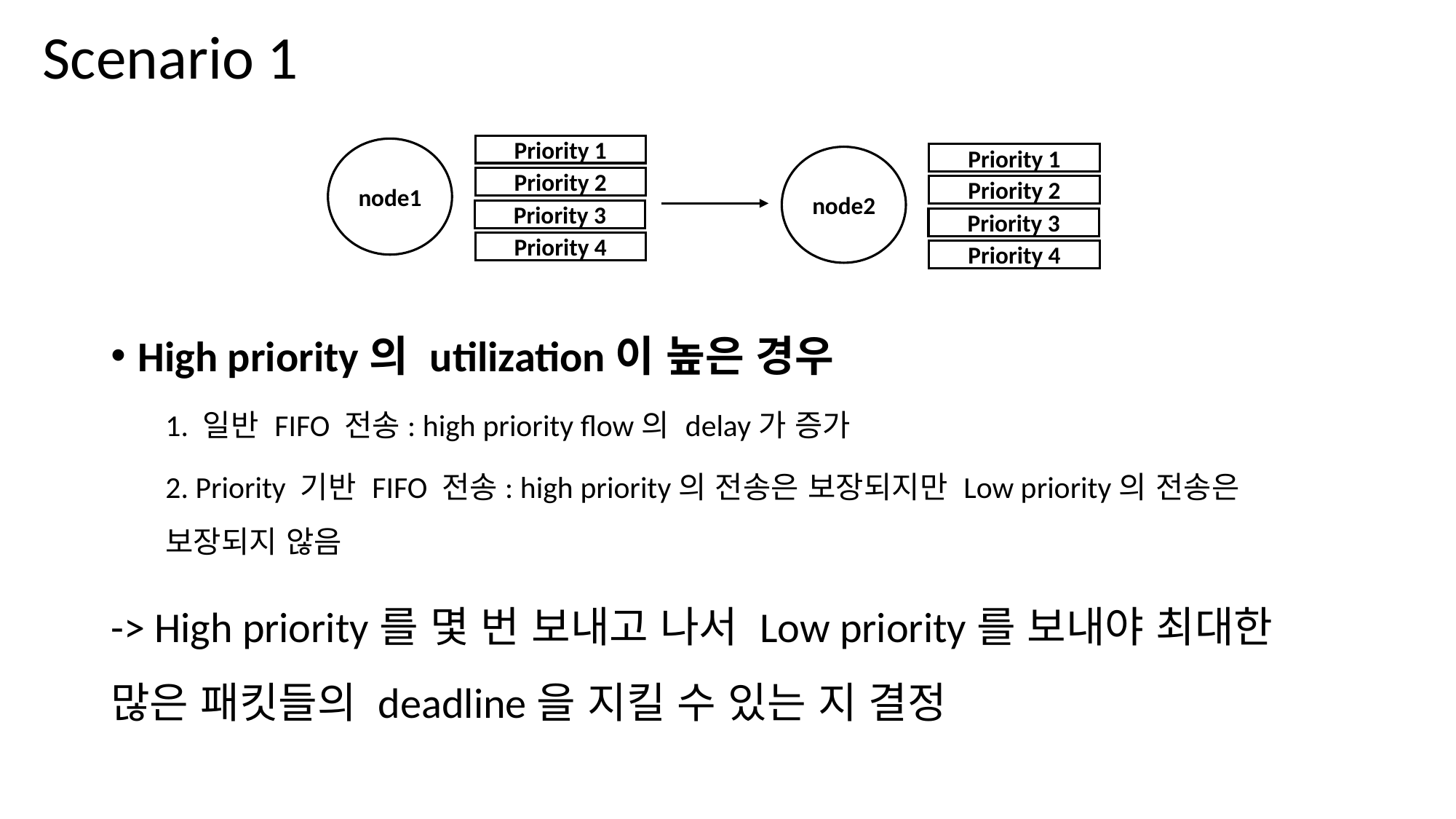

# Scenario 1
Priority 1
node1
Priority 1
node2
Priority 2
Priority 2
Priority 3
Priority 3
Priority 4
Priority 4
High priority의 utilization이 높은 경우
1. 일반 FIFO 전송: high priority flow의 delay가 증가
2. Priority 기반 FIFO 전송: high priority의 전송은 보장되지만 Low priority의 전송은 보장되지 않음
-> High priority를 몇 번 보내고 나서 Low priority를 보내야 최대한 많은 패킷들의 deadline을 지킬 수 있는 지 결정